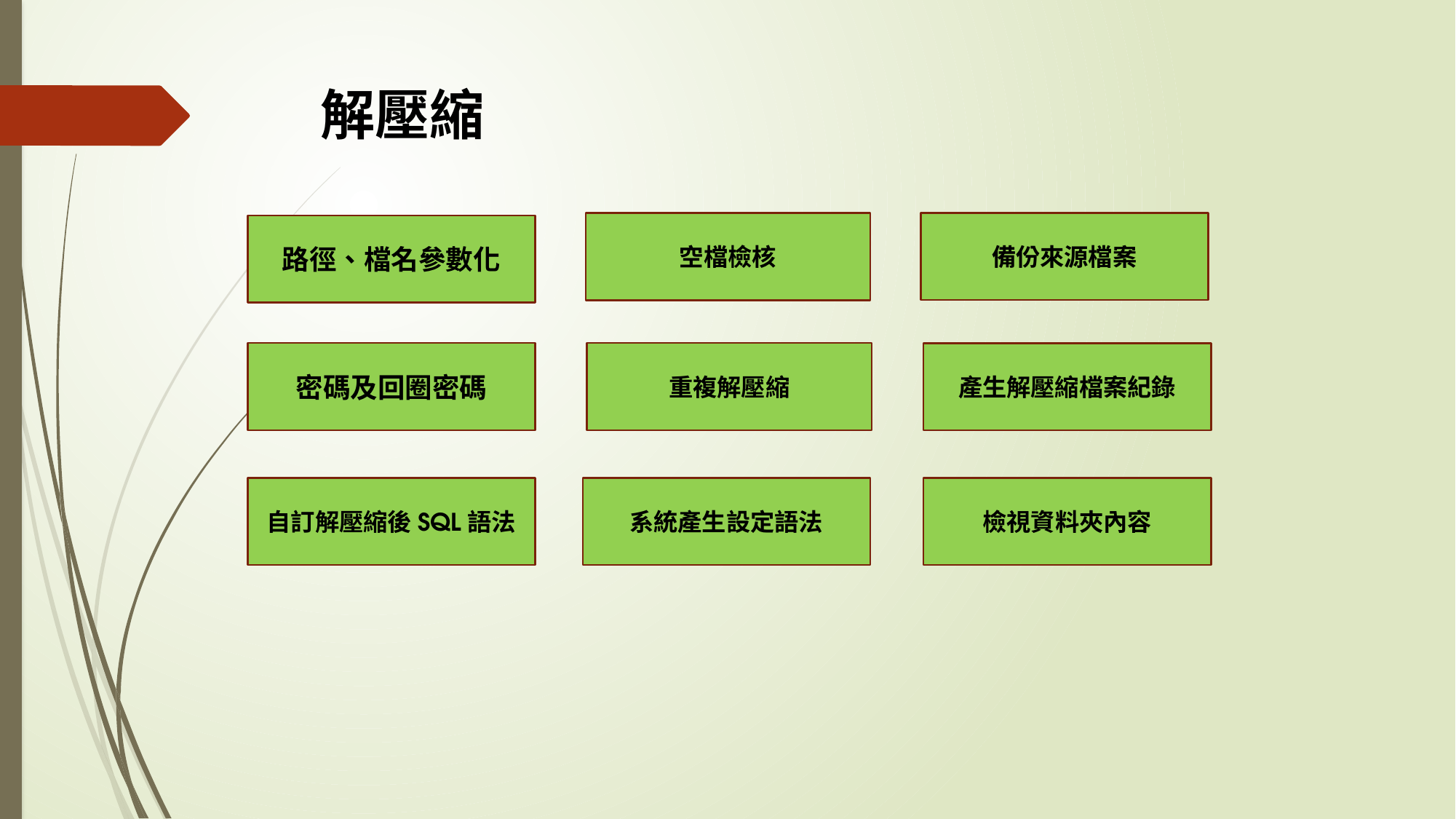

# 解壓縮
備份來源檔案
空檔檢核
路徑、檔名參數化
密碼及回圈密碼
重複解壓縮
產生解壓縮檔案紀錄
自訂解壓縮後SQL語法
系統產生設定語法
檢視資料夾內容